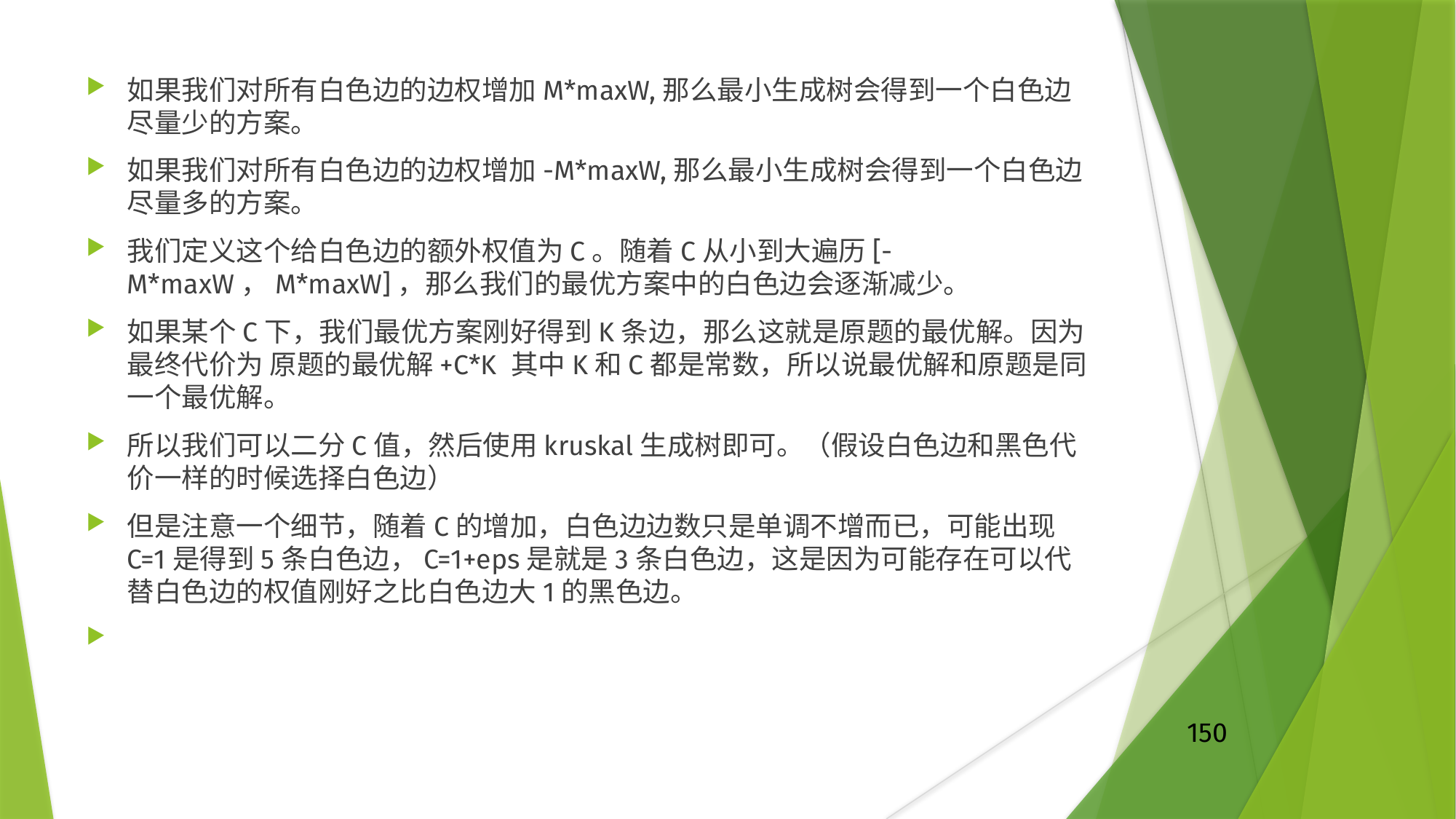

如果我们对所有白色边的边权增加M*maxW,那么最小生成树会得到一个白色边尽量少的方案。
如果我们对所有白色边的边权增加-M*maxW,那么最小生成树会得到一个白色边尽量多的方案。
我们定义这个给白色边的额外权值为C。随着C从小到大遍历[-M*maxW，M*maxW]，那么我们的最优方案中的白色边会逐渐减少。
如果某个C下，我们最优方案刚好得到K条边，那么这就是原题的最优解。因为最终代价为 原题的最优解+C*K 其中K和C都是常数，所以说最优解和原题是同一个最优解。
所以我们可以二分C值，然后使用kruskal生成树即可。（假设白色边和黑色代价一样的时候选择白色边）
但是注意一个细节，随着C的增加，白色边边数只是单调不增而已，可能出现C=1是得到5条白色边，C=1+eps是就是3条白色边，这是因为可能存在可以代替白色边的权值刚好之比白色边大1的黑色边。

150